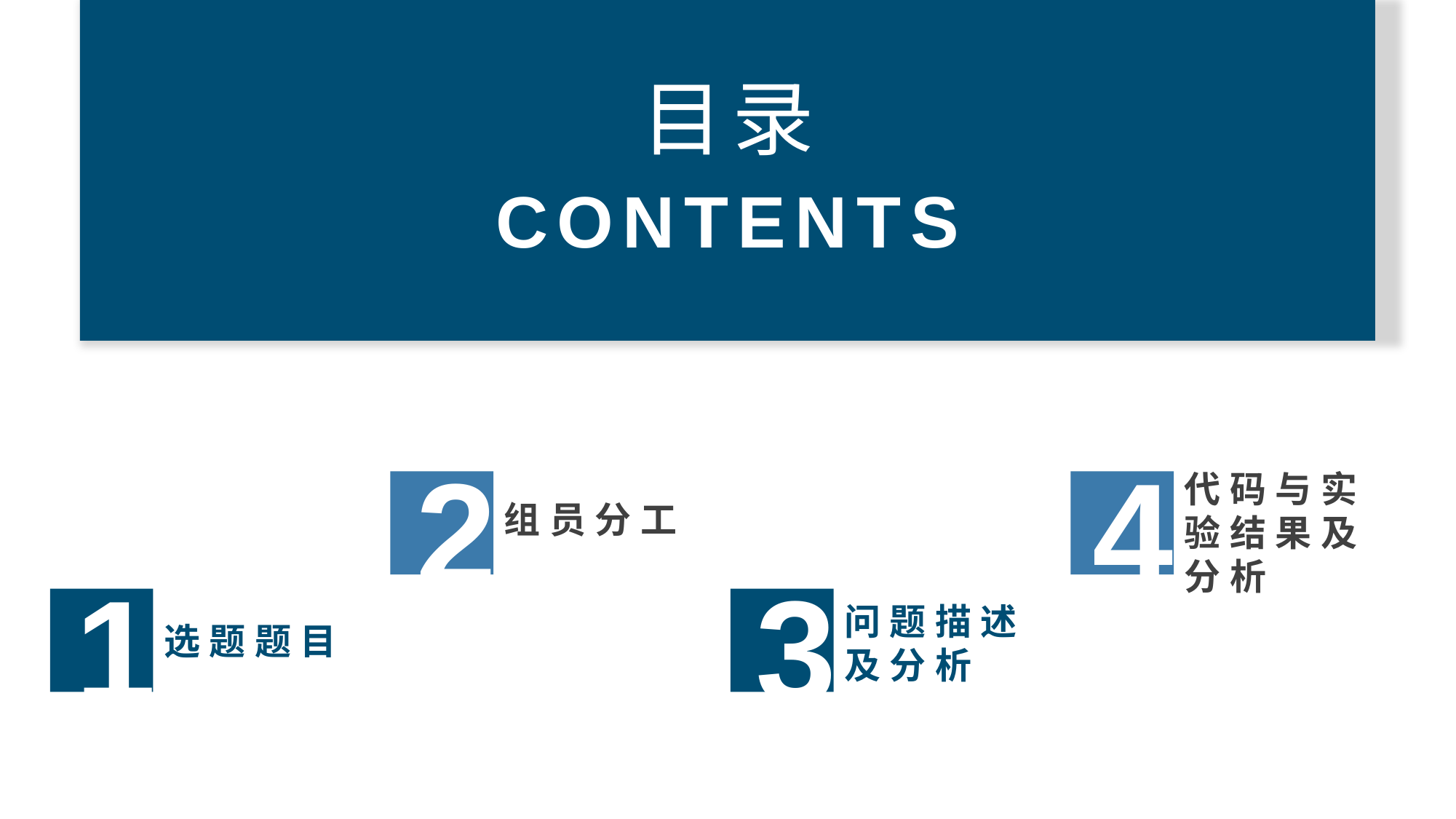

目录
CONTENTS

2

组员分工
4

代码与实验结果及分析
1

选题题目
3

问题描述及分析